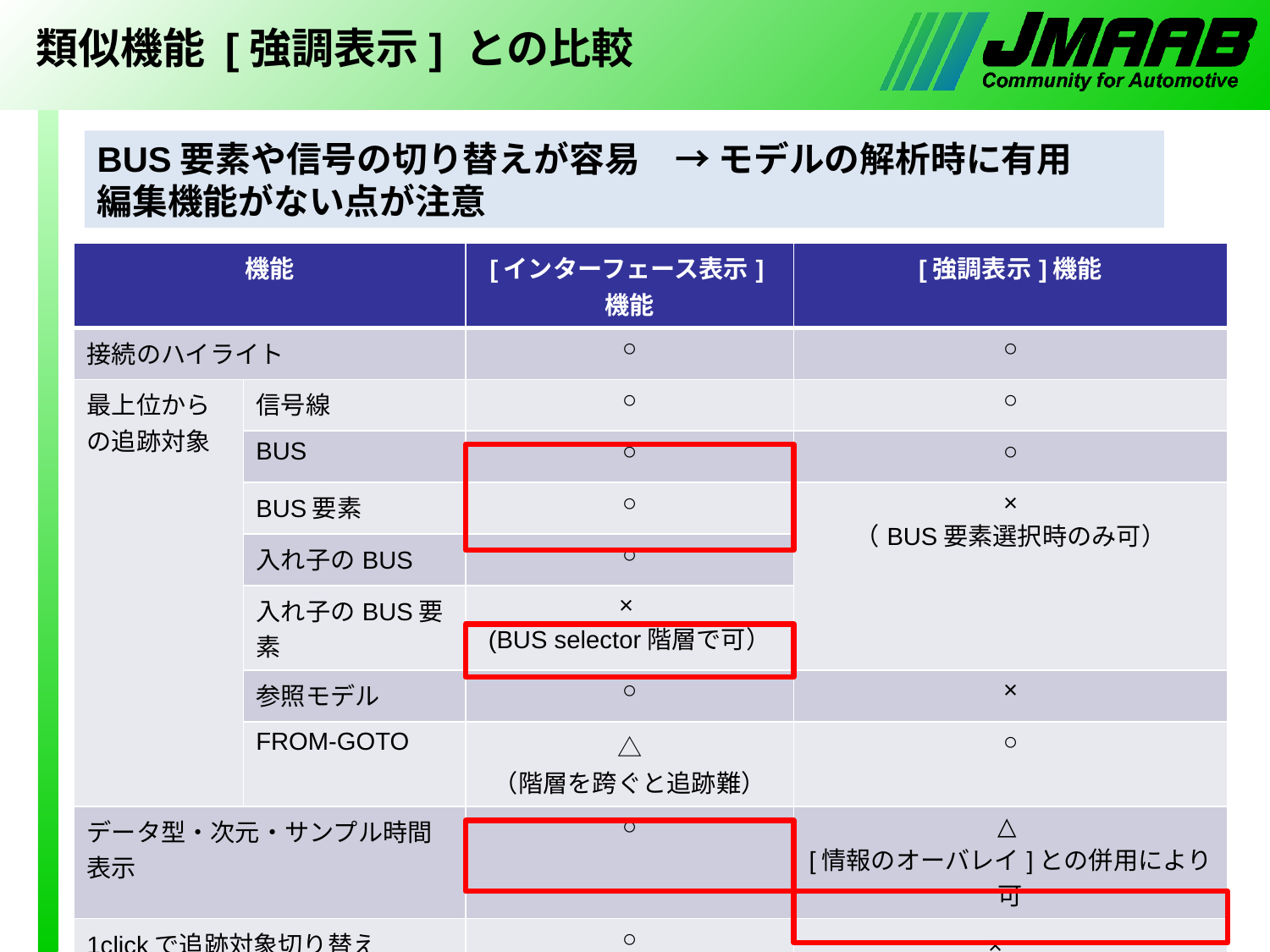

# 類似機能 [強調表示] との比較
BUS要素や信号の切り替えが容易　→ モデルの解析時に有用
編集機能がない点が注意
| 機能 |  | [インターフェース表示]機能 | [強調表示]機能 |
| --- | --- | --- | --- |
| 接続のハイライト |  | ○ | ○ |
| 最上位からの追跡対象 | 信号線 | ○ | ○ |
|  | BUS | ○ | ○ |
|  | BUS要素 | ○ | × （BUS要素選択時のみ可） |
|  | 入れ子のBUS | ○ |  |
|  | 入れ子のBUS要素 | × (BUS selector階層で可） |  |
|  | 参照モデル | ○ | × |
|  | FROM-GOTO | △ （階層を跨ぐと追跡難） | ○ |
| データ型・次元・サンプル時間表示 |  | ○ | △ [情報のオーバレイ]との併用により可 |
| 1clickで追跡対象切り替え |  | ○ | ×　 （複数clickで再選択） |
| モデルの編集 |  | × | ○ |